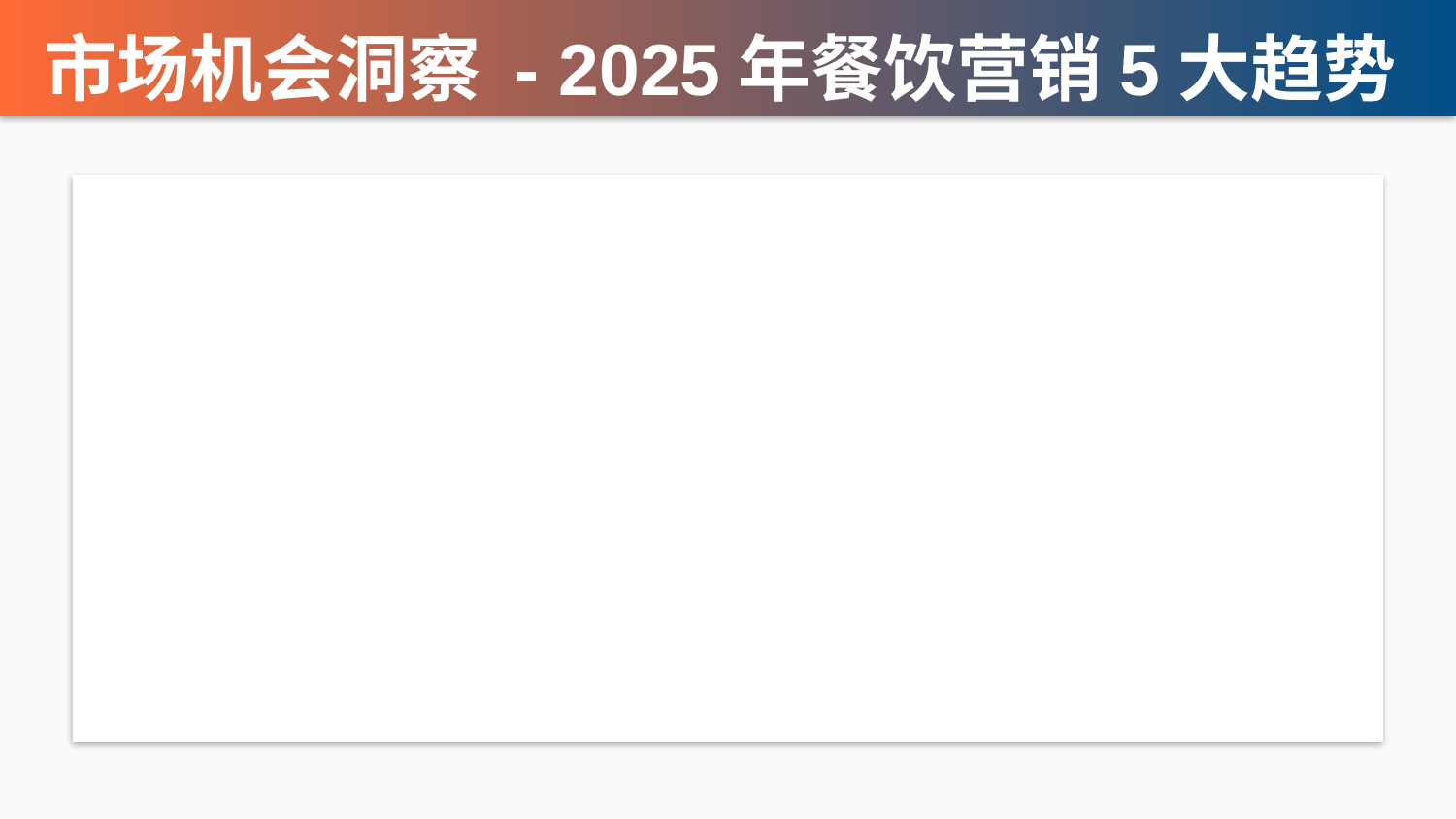

市场机会洞察 - 2025年餐饮营销5大趋势

🔥 场景革命: 突破单一用餐场景,抢占早餐/宵夜新赛道
🎭 文化IP: 地域特色+非遗故事=高溢价空间
📱 社交传播: UGC内容成本仅为传统广告的1/5
🎯 精准触达: 小红书+抖音双平台覆盖年轻客群
💡 体验经济: 仪式感>产品本身,愿为体验多付30%